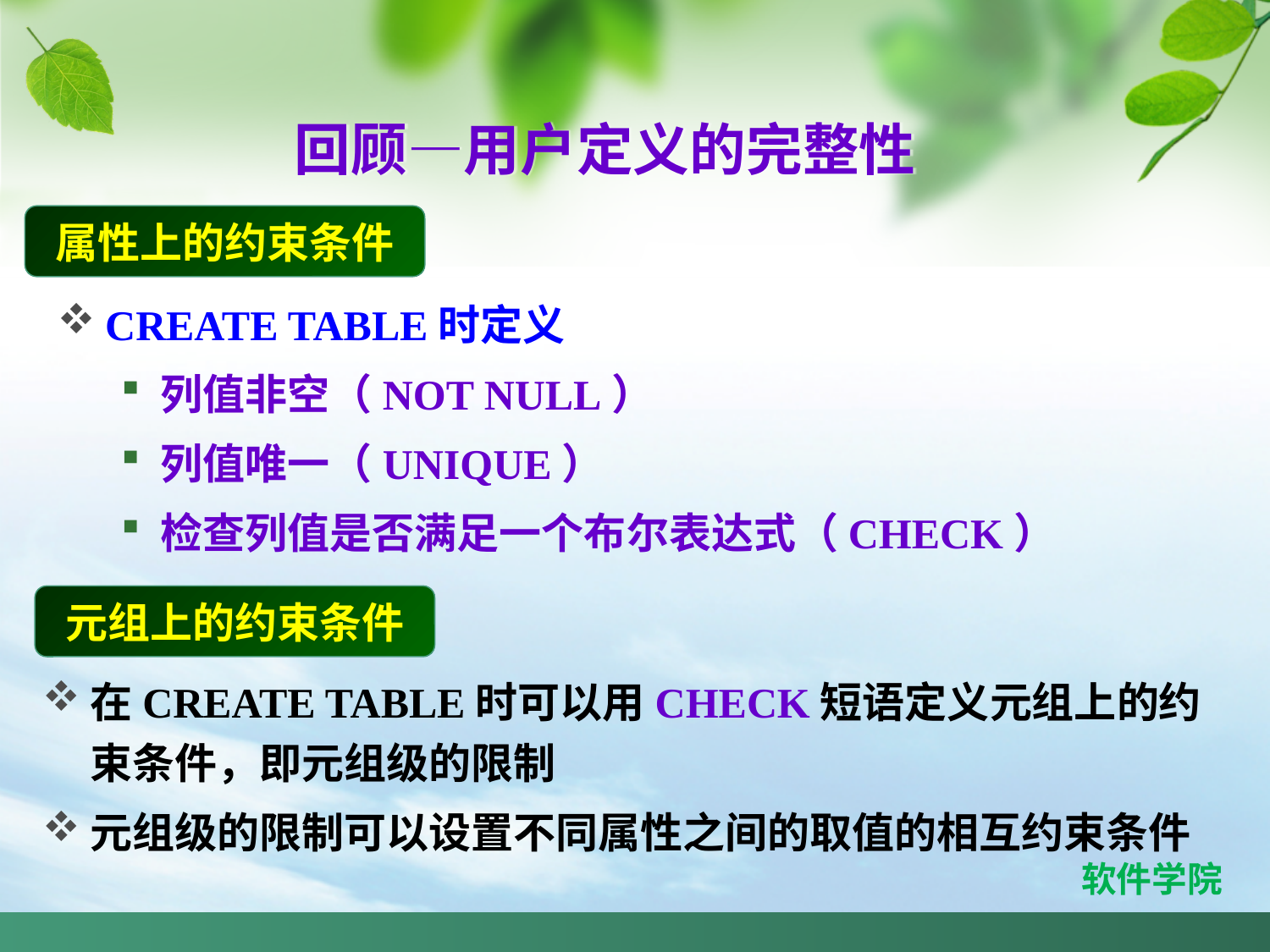

回顾—用户定义的完整性
属性上的约束条件
CREATE TABLE时定义
列值非空（NOT NULL）
列值唯一（UNIQUE）
检查列值是否满足一个布尔表达式（CHECK）
元组上的约束条件
在CREATE TABLE时可以用CHECK短语定义元组上的约束条件，即元组级的限制
元组级的限制可以设置不同属性之间的取值的相互约束条件